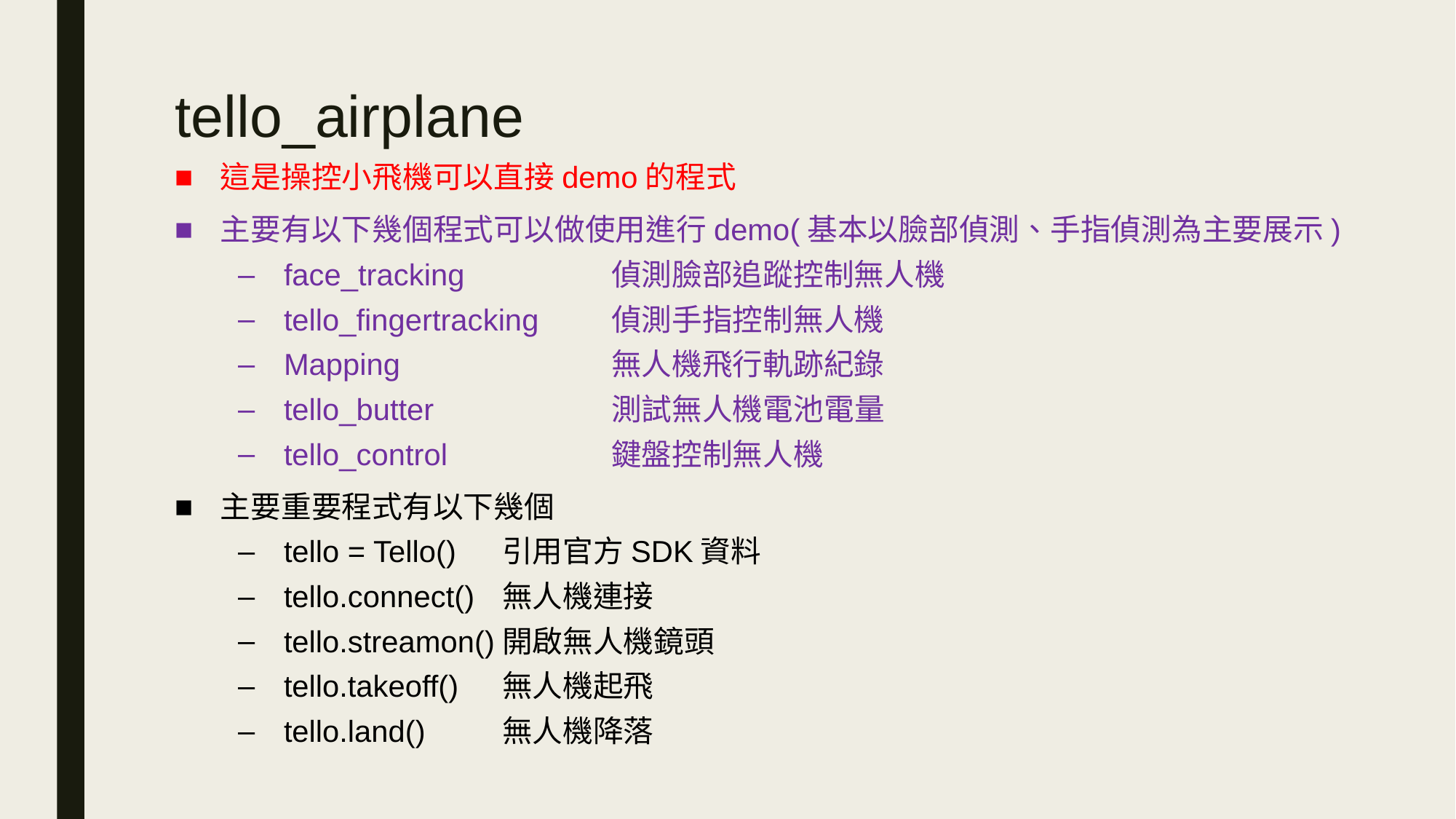

# tello_airplane
這是操控小飛機可以直接demo的程式
主要有以下幾個程式可以做使用進行demo(基本以臉部偵測、手指偵測為主要展示)
face_tracking		偵測臉部追蹤控制無人機
tello_fingertracking	偵測手指控制無人機
Mapping		無人機飛行軌跡紀錄
tello_butter		測試無人機電池電量
tello_control		鍵盤控制無人機
主要重要程式有以下幾個
tello = Tello()	引用官方SDK資料
tello.connect()	無人機連接
tello.streamon()	開啟無人機鏡頭
tello.takeoff()	無人機起飛
tello.land()	無人機降落